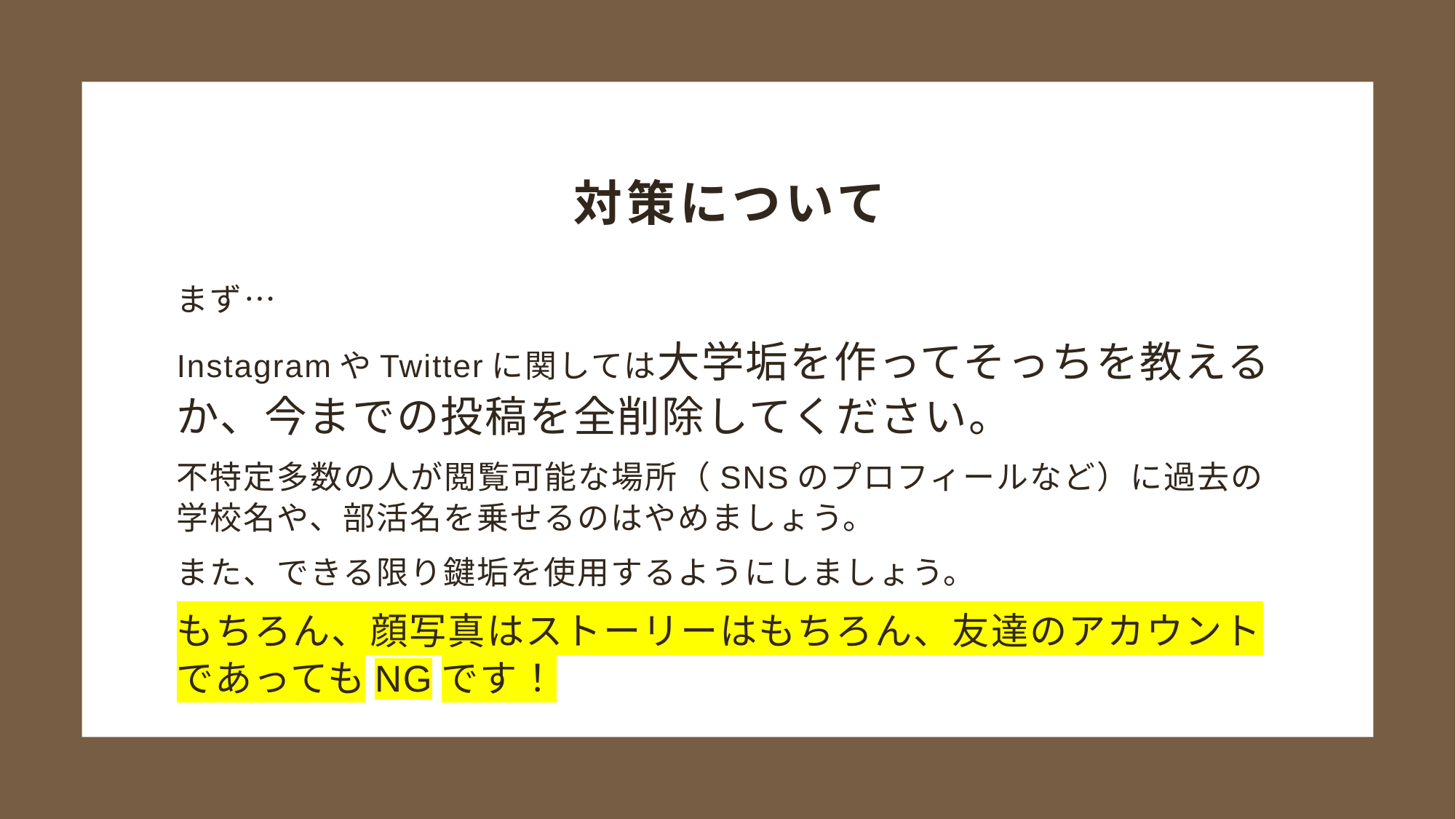

# 対策について
まず…
InstagramやTwitterに関しては大学垢を作ってそっちを教えるか、今までの投稿を全削除してください。
不特定多数の人が閲覧可能な場所（SNSのプロフィールなど）に過去の学校名や、部活名を乗せるのはやめましょう。
また、できる限り鍵垢を使用するようにしましょう。
もちろん、顔写真はストーリーはもちろん、友達のアカウントであってもNGです！